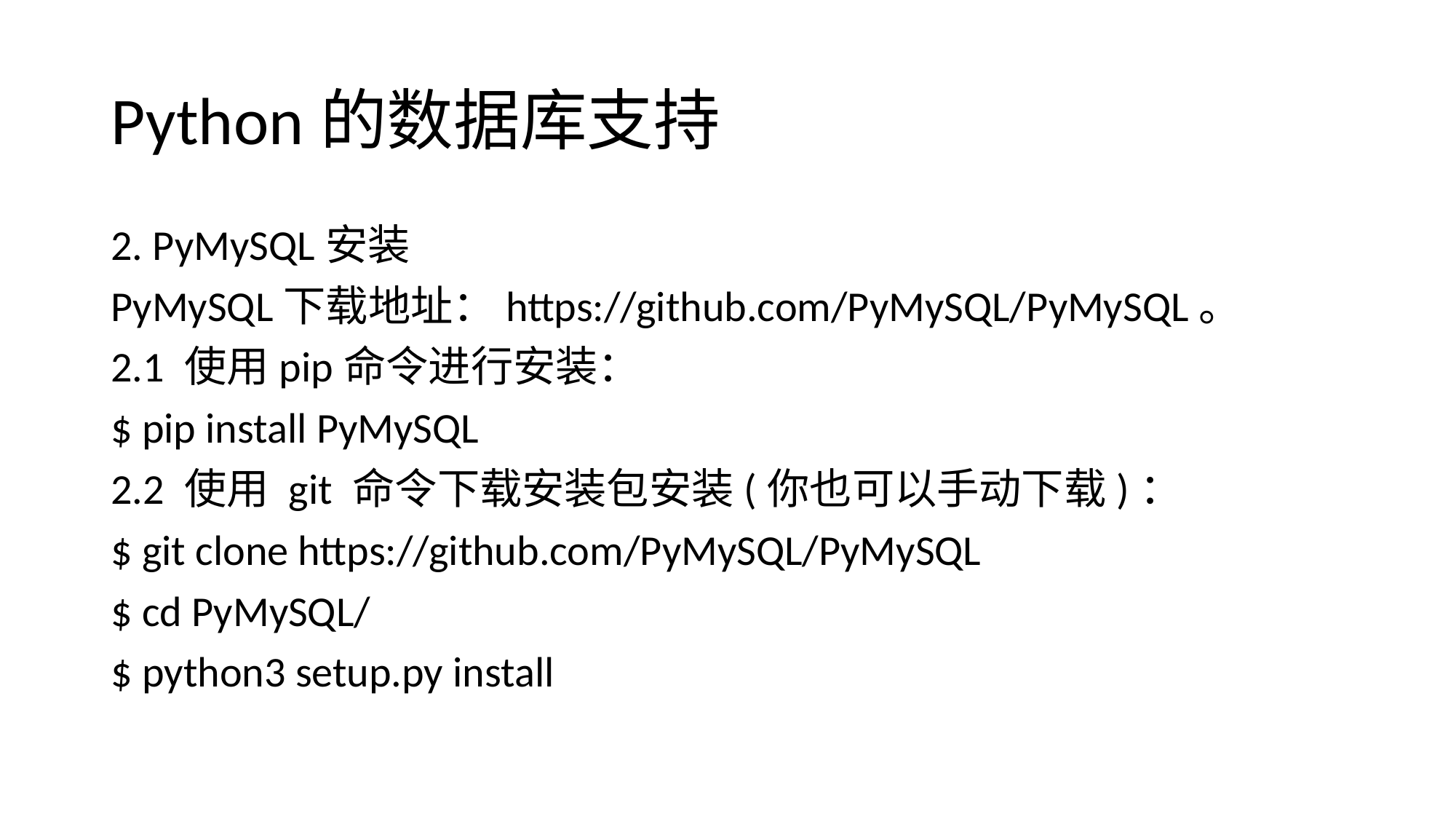

# Python的数据库支持
2. PyMySQL安装
PyMySQL下载地址：https://github.com/PyMySQL/PyMySQL。
2.1 使用pip命令进行安装：
$ pip install PyMySQL
2.2 使用 git 命令下载安装包安装(你也可以手动下载)：
$ git clone https://github.com/PyMySQL/PyMySQL
$ cd PyMySQL/
$ python3 setup.py install